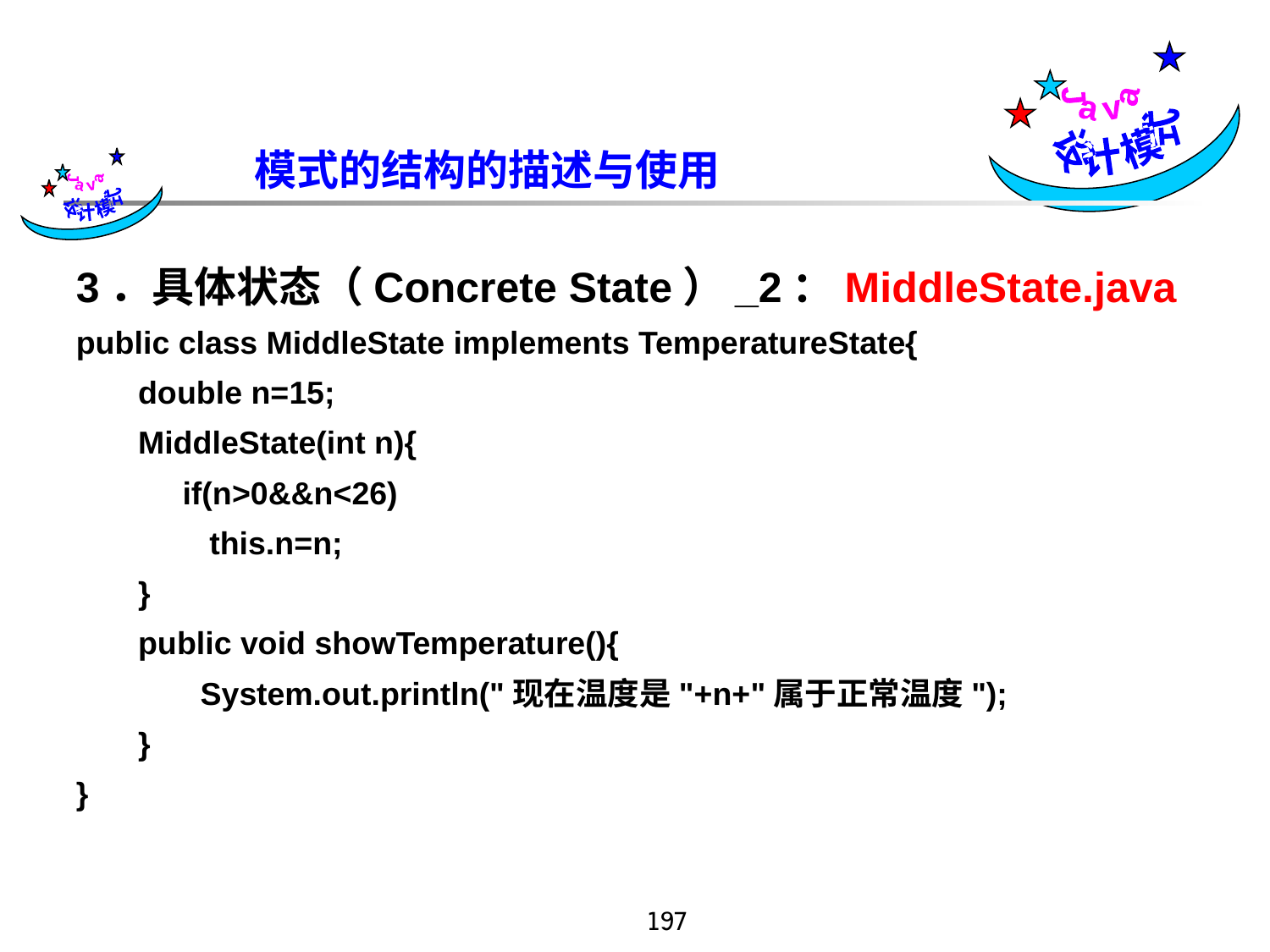

Java
设计模式

模式的结构的描述与使用

  Java
设计模式

3．具体状态（Concrete State）_2：MiddleState.java
public class MiddleState implements TemperatureState{
       double n=15;
       MiddleState(int n){
            if(n>0&&n<26)
               this.n=n;
       }
       public void showTemperature(){
              System.out.println("现在温度是"+n+"属于正常温度");
       }
}

197